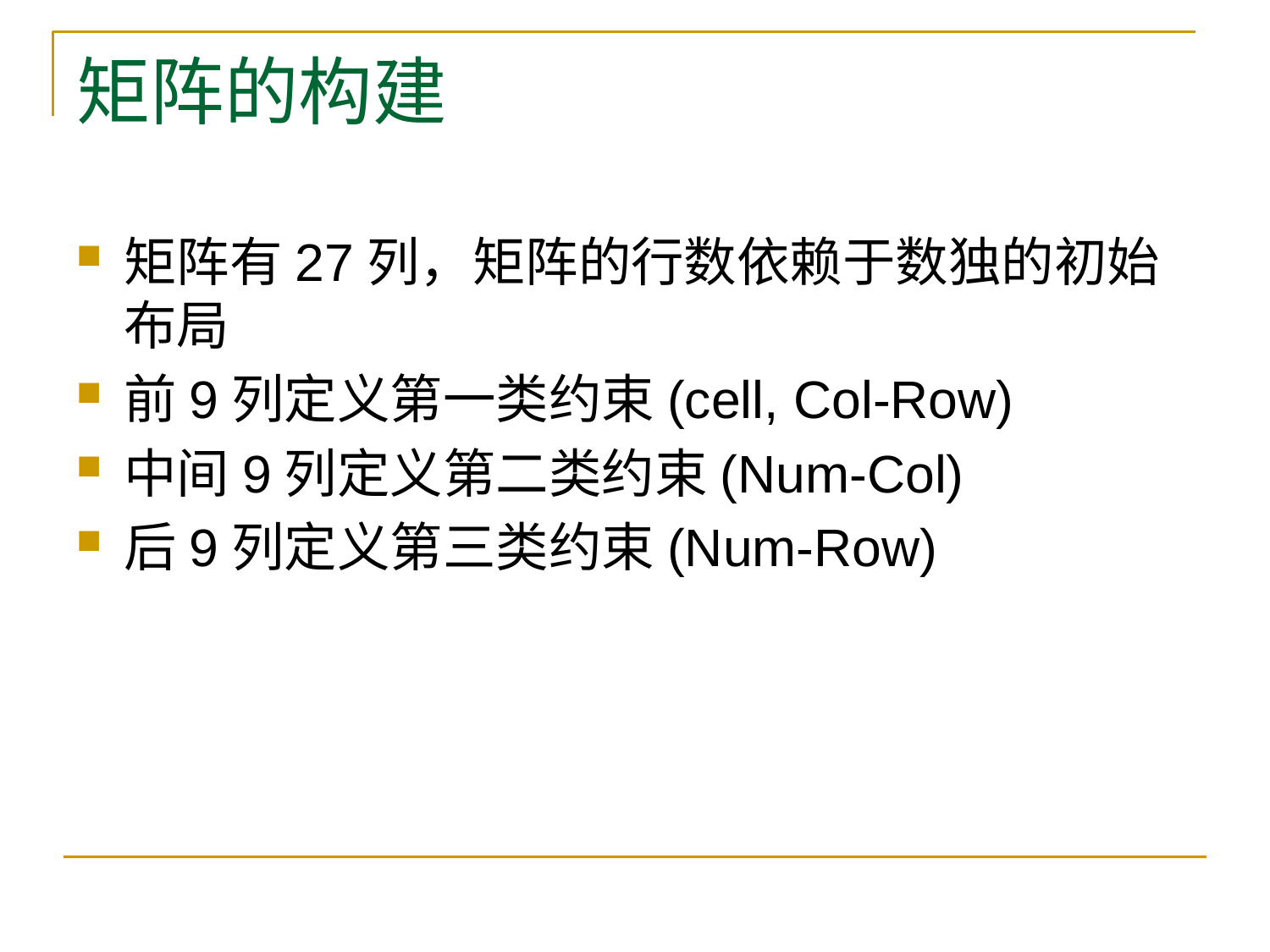

# 矩阵的构建
矩阵有27列，矩阵的行数依赖于数独的初始布局
前9列定义第一类约束(cell, Col-Row)
中间9列定义第二类约束(Num-Col)
后9列定义第三类约束(Num-Row)